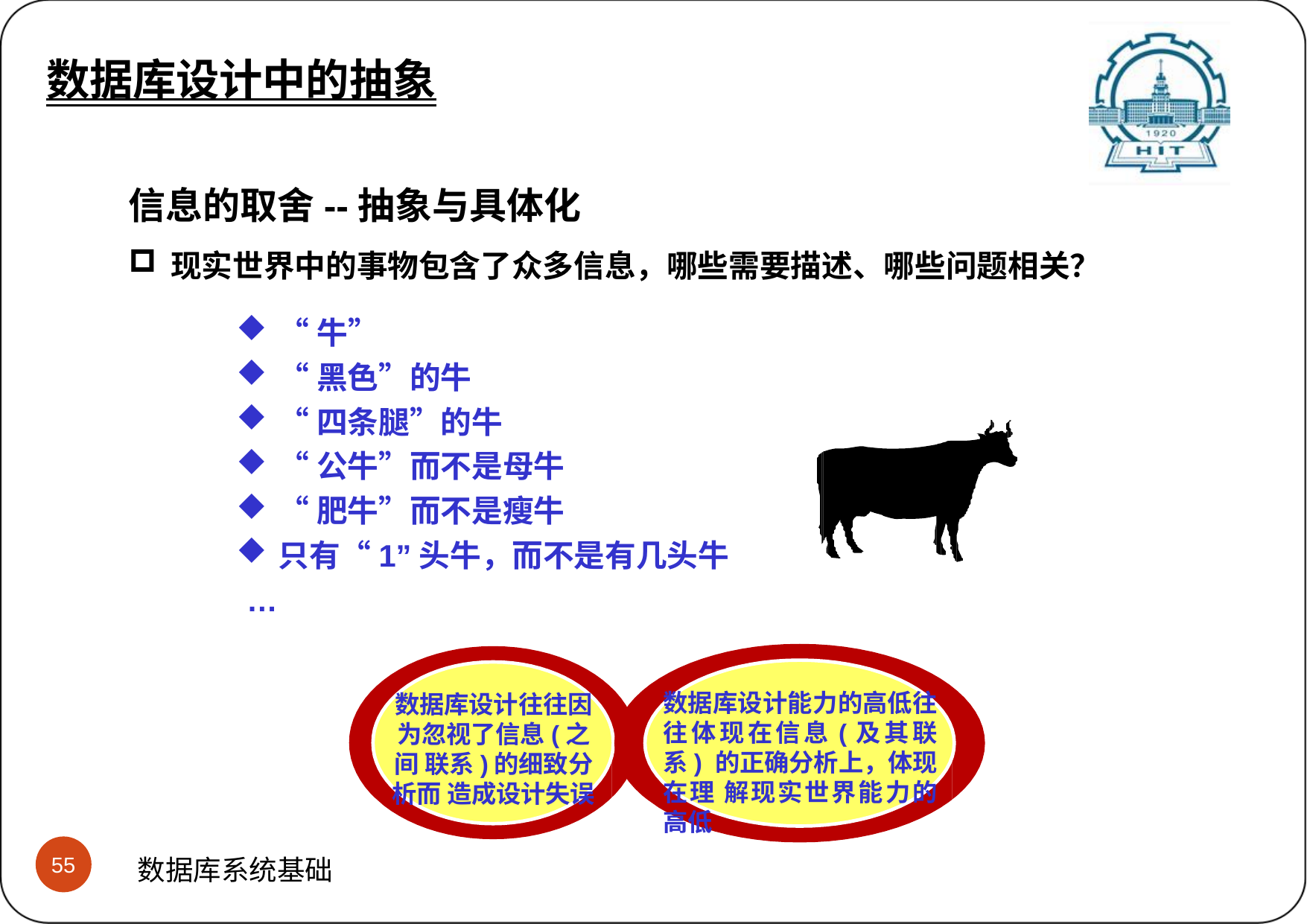

数据库设计中的抽象
# 数据库设计中的抽象
(1)如何看待信息?
信息的取舍--抽象与具体化
现实世界中的事物包含了众多信息，哪些需要描述、哪些问题相关？

“牛”
“黑色”的牛
“四条腿”的牛
“公牛”而不是母牛
“肥牛”而不是瘦牛
只有“1”头牛，而不是有几头牛
 …

数据库设计能力的高低往 往体现在信息(及其联系) 的正确分析上，体现在理 解现实世界能力的高低
数据库设计往往因 为忽视了信息(之间 联系)的细致分析而 造成设计失误